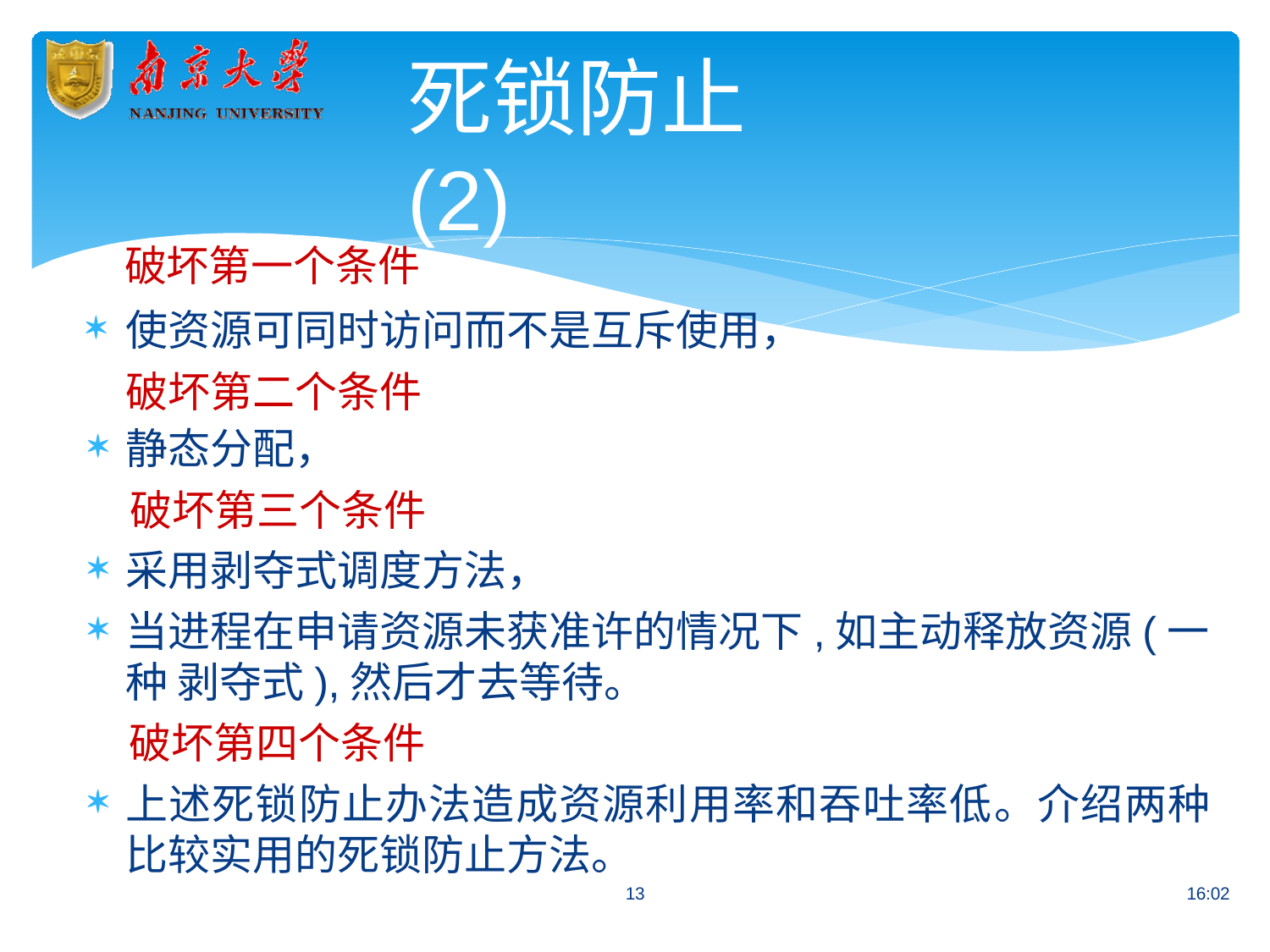

# 死锁防止(2)
破坏第一个条件
使资源可同时访问而不是互斥使用， 破坏第二个条件
静态分配，
破坏第三个条件
采用剥夺式调度方法，
当进程在申请资源未获准许的情况下,如主动释放资源(一种 剥夺式),然后才去等待。
破坏第四个条件
上述死锁防止办法造成资源利用率和吞吐率低。介绍两种 比较实用的死锁防止方法。
13
16:02